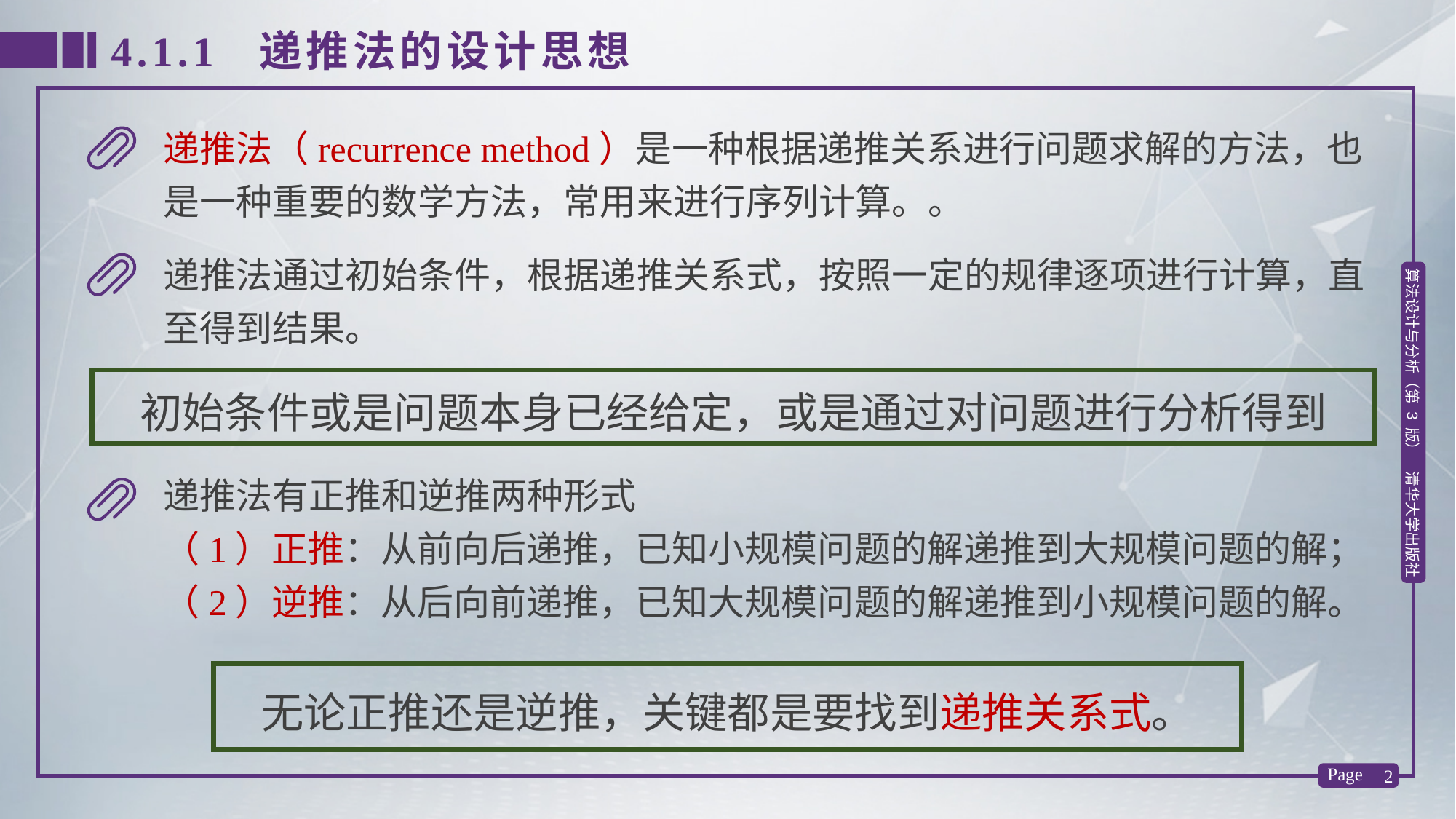

4.1.1  递推法的设计思想
递推法（recurrence method）是一种根据递推关系进行问题求解的方法，也是一种重要的数学方法，常用来进行序列计算。。

递推法通过初始条件，根据递推关系式，按照一定的规律逐项进行计算，直至得到结果。

初始条件或是问题本身已经给定，或是通过对问题进行分析得到
递推法有正推和逆推两种形式
（1）正推：从前向后递推，已知小规模问题的解递推到大规模问题的解；
（2）逆推：从后向前递推，已知大规模问题的解递推到小规模问题的解。

无论正推还是逆推，关键都是要找到递推关系式。